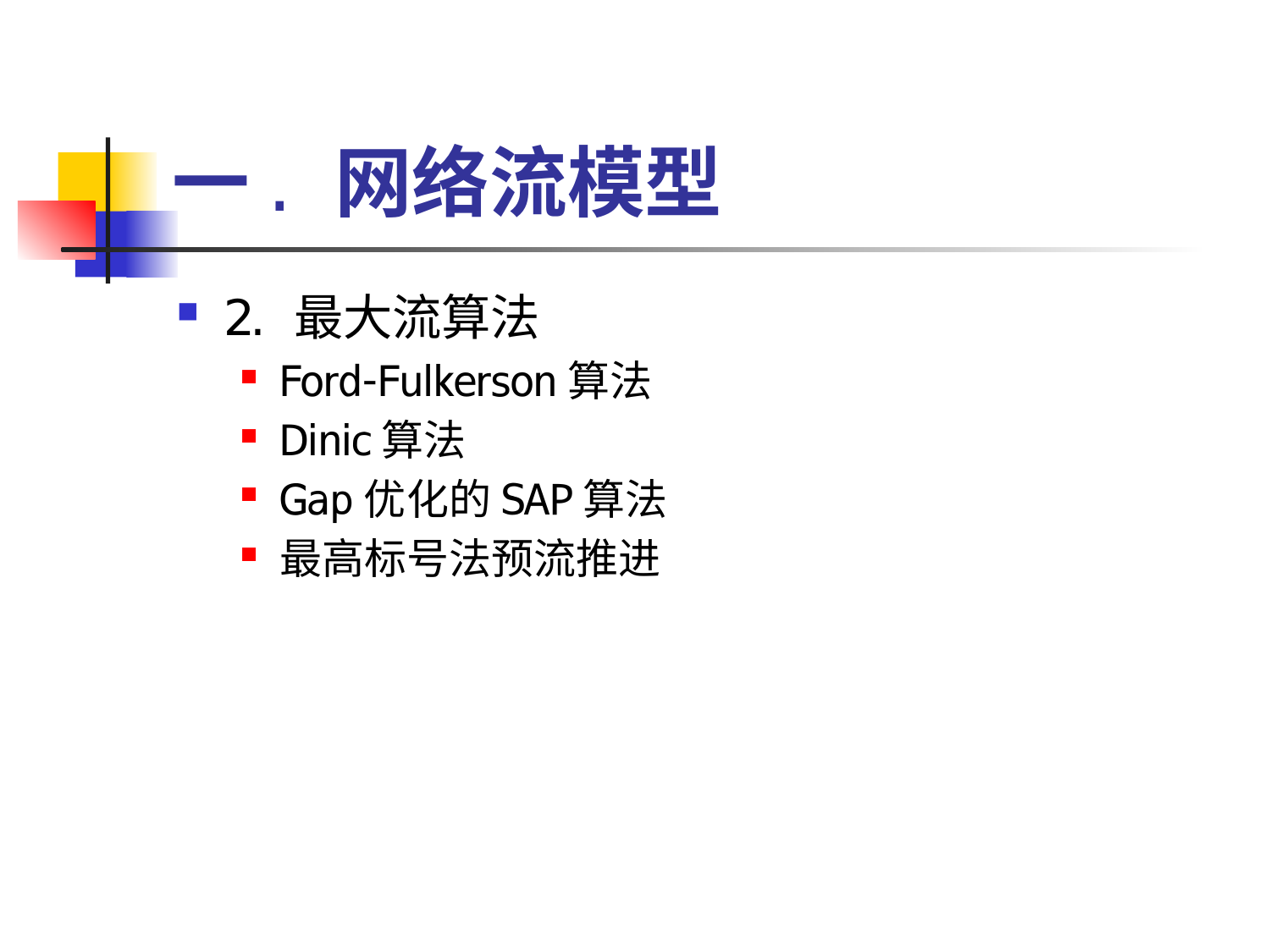

# 一. 网络流模型
2. 最大流算法
Ford-Fulkerson算法
Dinic算法
Gap优化的SAP算法
最高标号法预流推进